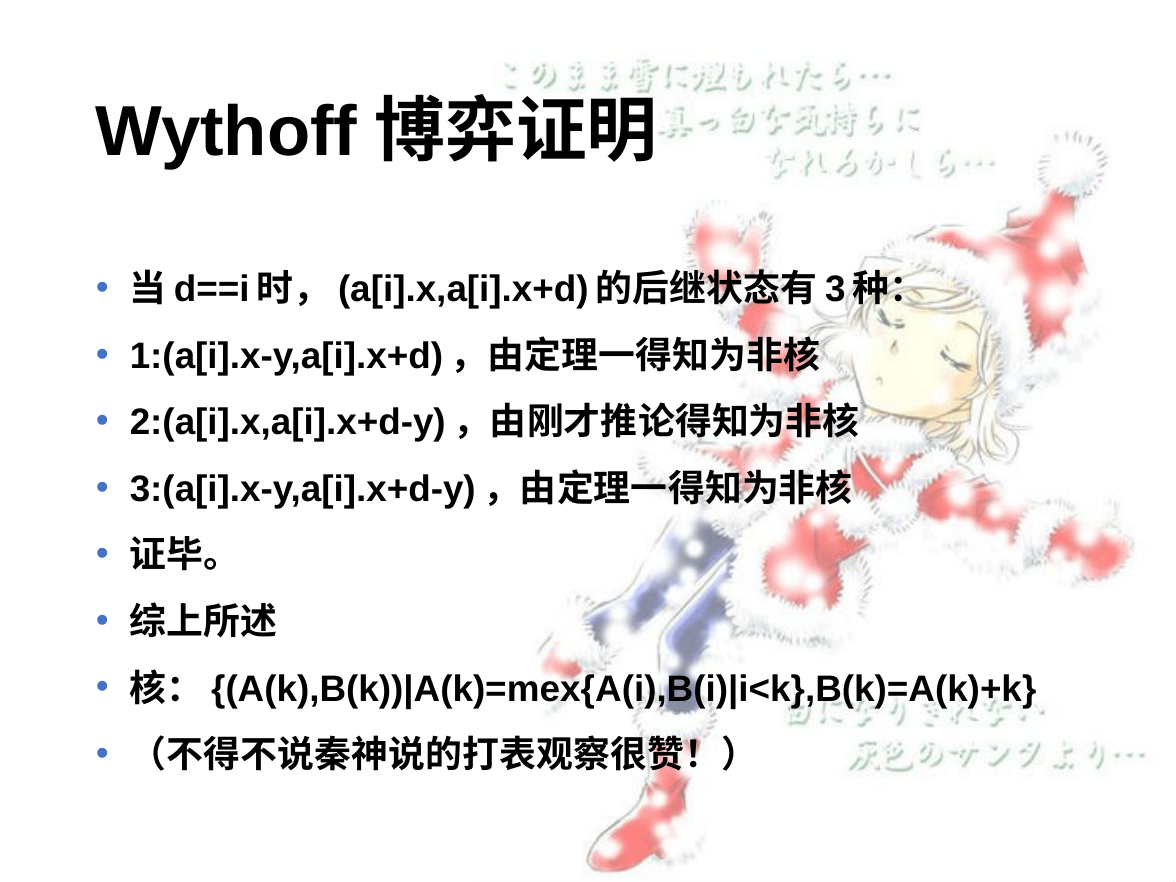

# Wythoff博弈证明
当d==i时，(a[i].x,a[i].x+d)的后继状态有3种：
1:(a[i].x-y,a[i].x+d)，由定理一得知为非核
2:(a[i].x,a[i].x+d-y)，由刚才推论得知为非核
3:(a[i].x-y,a[i].x+d-y)，由定理一得知为非核
证毕。
综上所述
核：{(A(k),B(k))|A(k)=mex{A(i),B(i)|i<k},B(k)=A(k)+k}
（不得不说秦神说的打表观察很赞！）